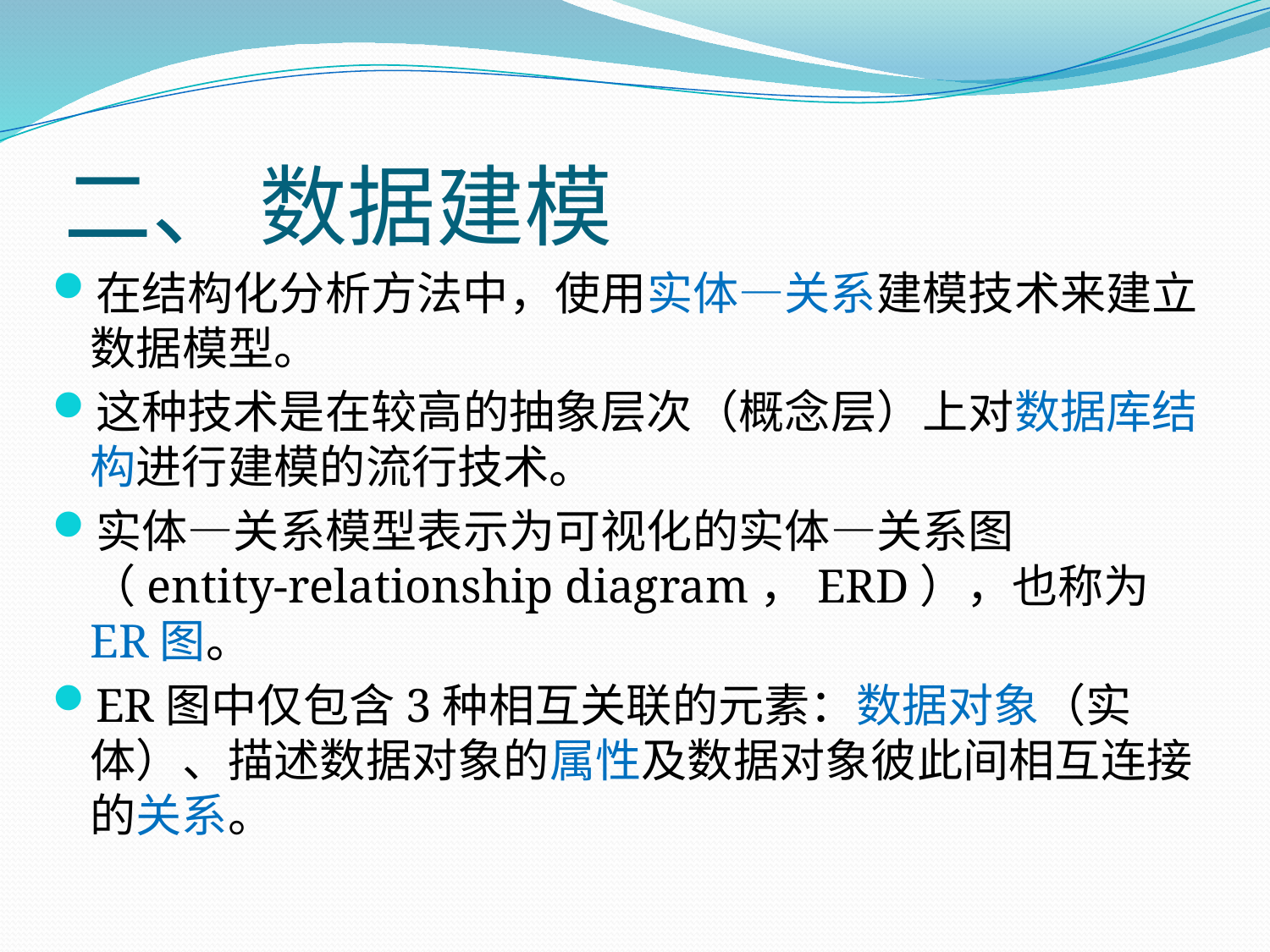

# 二、 数据建模
在结构化分析方法中，使用实体—关系建模技术来建立数据模型。
这种技术是在较高的抽象层次（概念层）上对数据库结构进行建模的流行技术。
实体—关系模型表示为可视化的实体—关系图（entity-relationship diagram，ERD），也称为ER图。
ER图中仅包含3种相互关联的元素：数据对象（实体）、描述数据对象的属性及数据对象彼此间相互连接的关系。